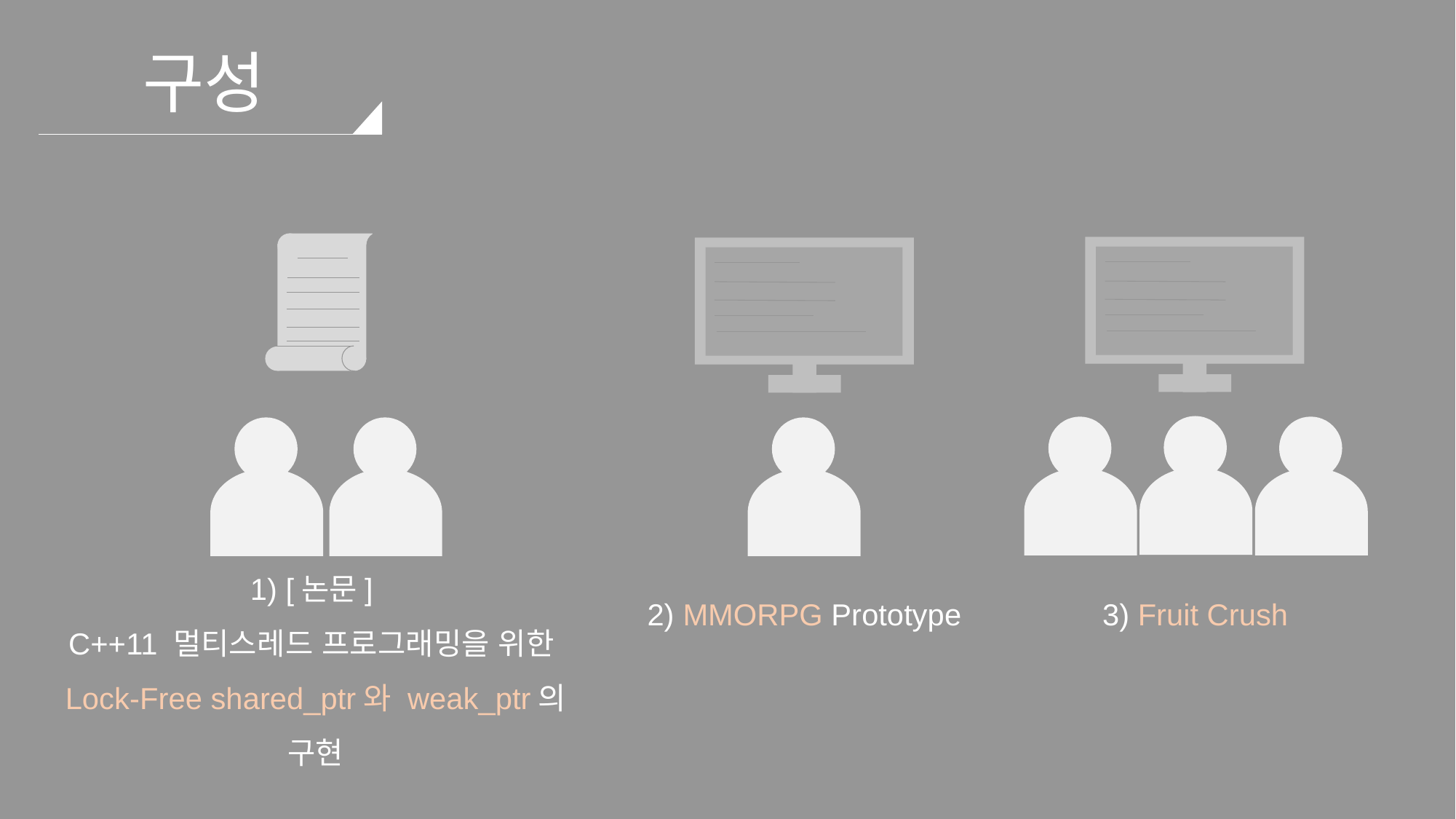

# 구성

1) [논문]
C++11 멀티스레드 프로그래밍을 위한
Lock-Free shared_ptr와 weak_ptr의 구현
2) MMORPG Prototype
3) Fruit Crush